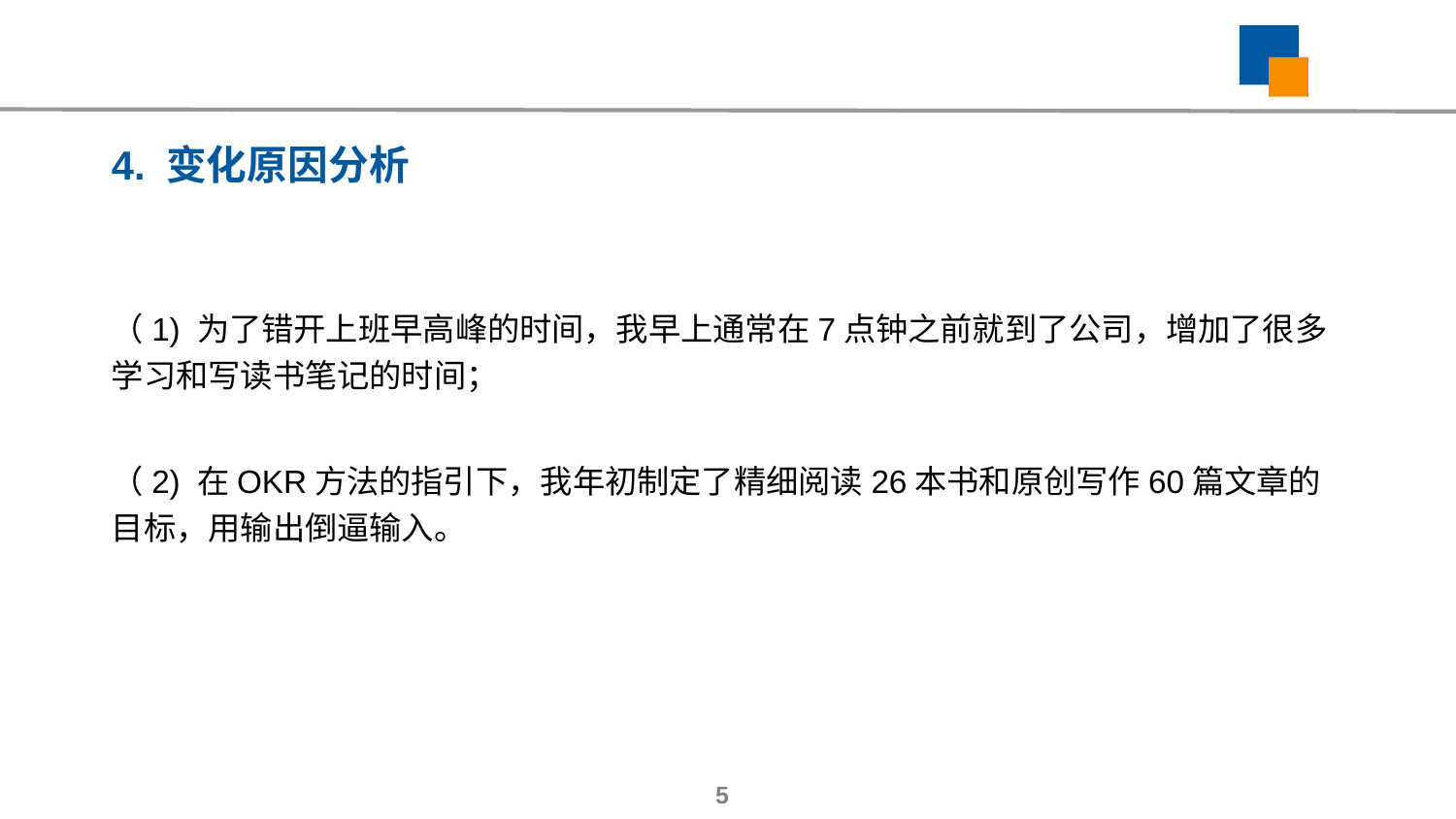

4. 变化原因分析

（1) 为了错开上班早高峰的时间，我早上通常在7点钟之前就到了公司，增加了很多学习和写读书笔记的时间；

（2) 在OKR方法的指引下，我年初制定了精细阅读26本书和原创写作60篇文章的目标，用输出倒逼输入。